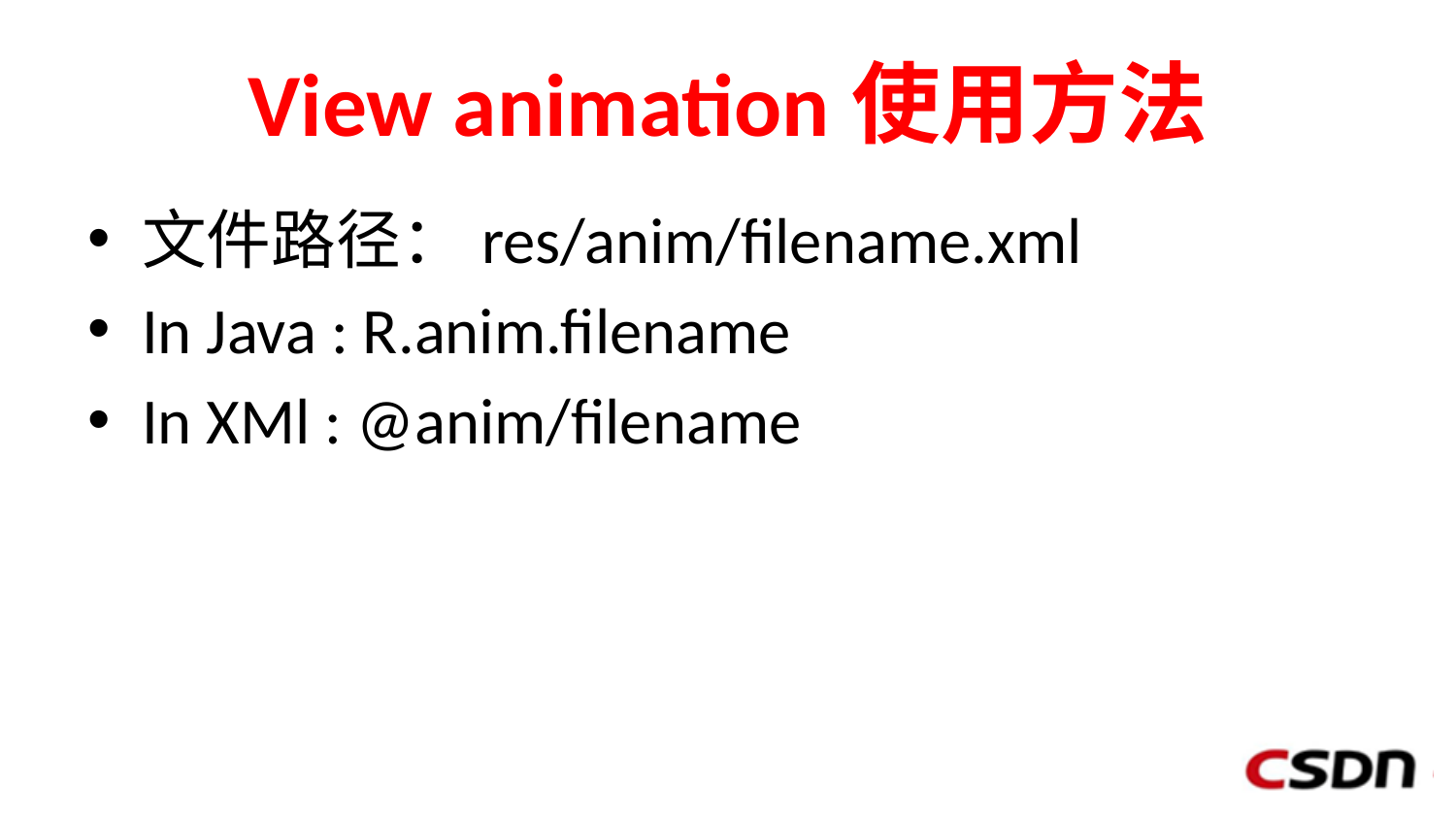

# View animation使用方法
文件路径：res/anim/filename.xml
In Java : R.anim.filename
In XMl : @anim/filename